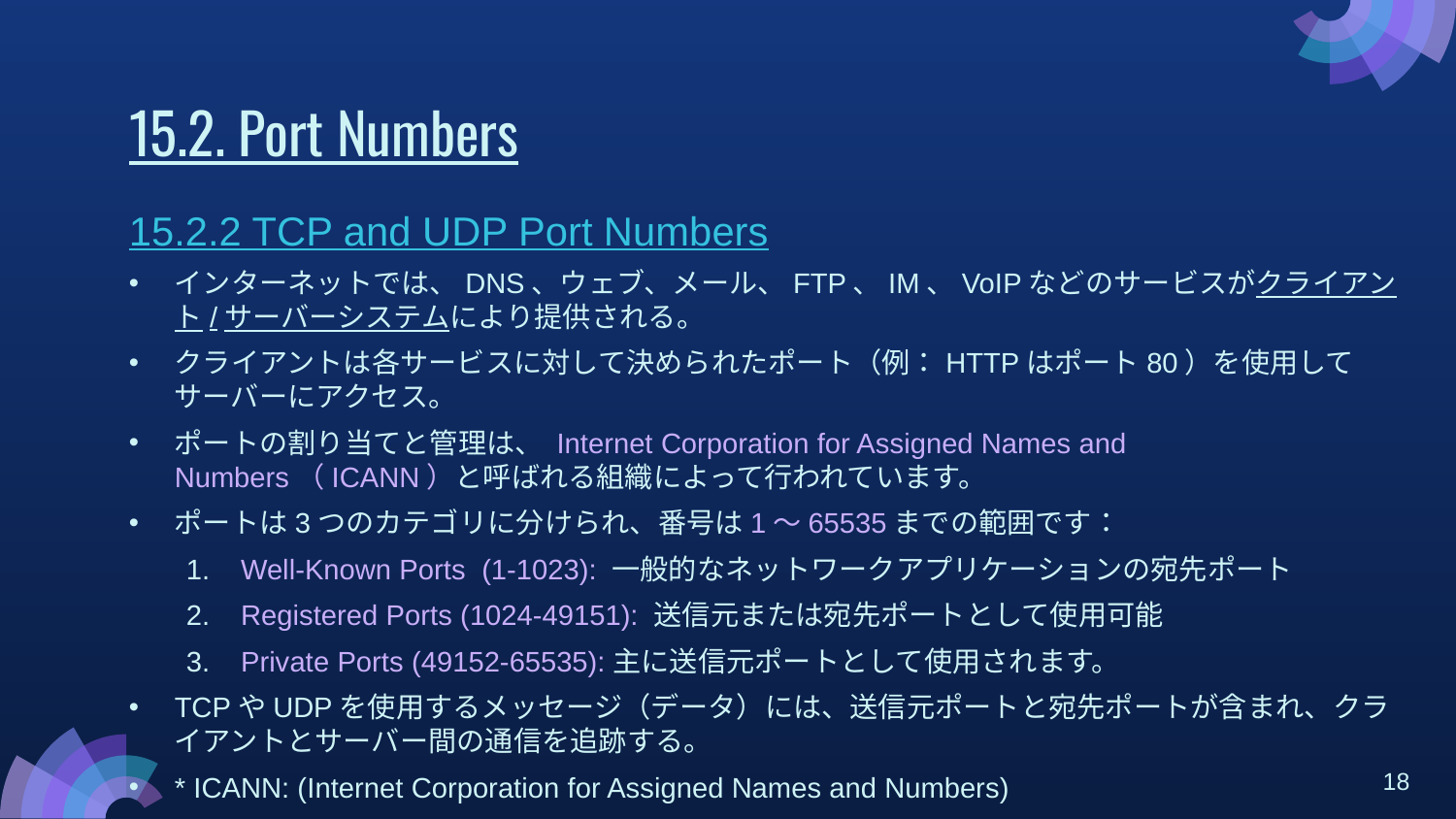

# 15.2. Port Numbers
15.2.2 TCP and UDP Port Numbers
インターネットでは、DNS、ウェブ、メール、FTP、IM、VoIPなどのサービスがクライアント/サーバーシステムにより提供される。
クライアントは各サービスに対して決められたポート（例：HTTPはポート80）を使用してサーバーにアクセス。
ポートの割り当てと管理は、 Internet Corporation for Assigned Names and Numbers（ICANN）と呼ばれる組織によって行われています。
ポートは3つのカテゴリに分けられ、番号は1〜65535までの範囲です：
Well-Known Ports  (1-1023): 一般的なネットワークアプリケーションの宛先ポート
Registered Ports (1024-49151): 送信元または宛先ポートとして使用可能
Private Ports (49152-65535):主に送信元ポートとして使用されます。
TCPやUDPを使用するメッセージ（データ）には、送信元ポートと宛先ポートが含まれ、クライアントとサーバー間の通信を追跡する。
* ICANN: (Internet Corporation for Assigned Names and Numbers)
18